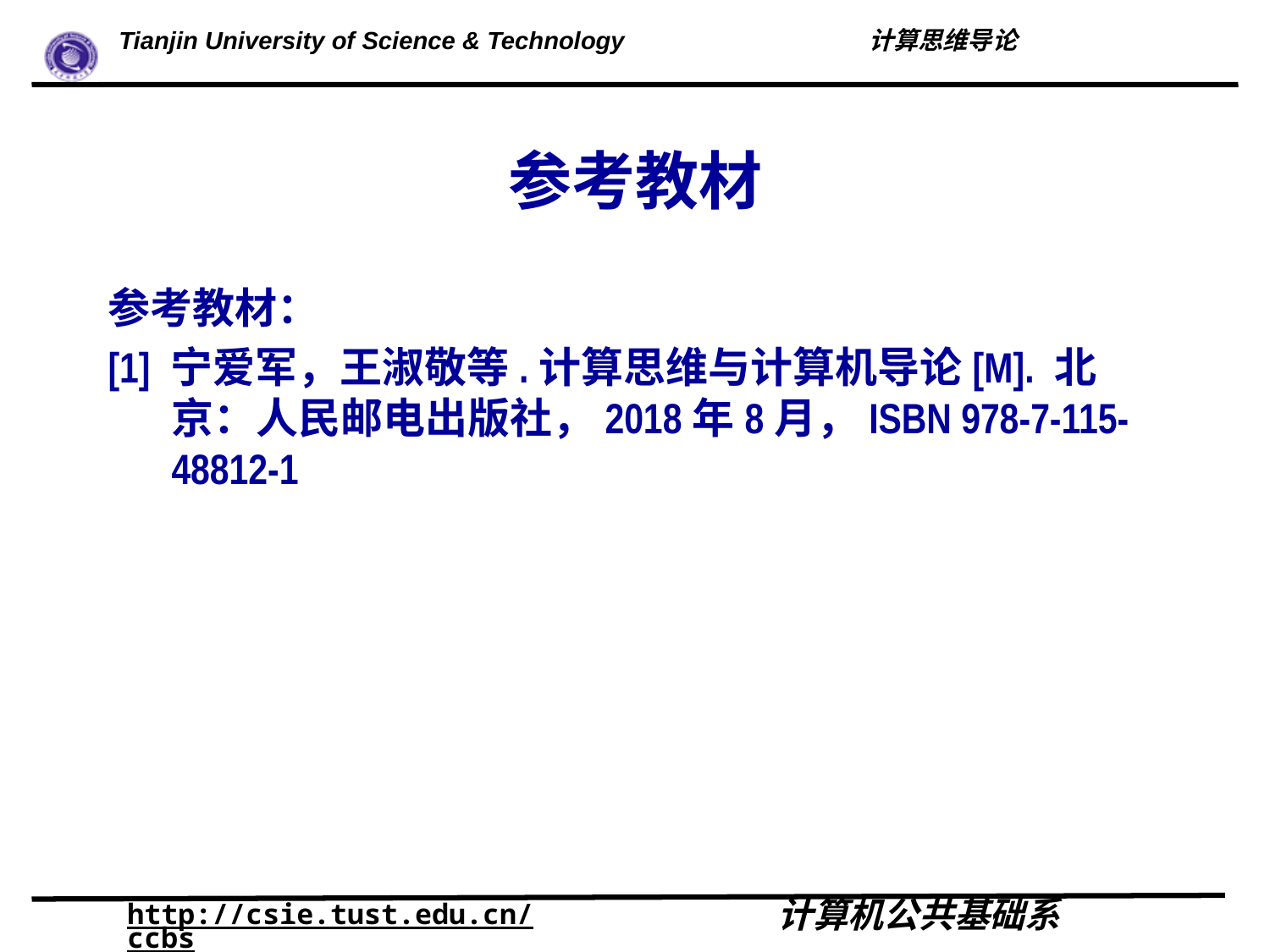

# 参考教材
参考教材：
[1] 宁爱军，王淑敬等.计算思维与计算机导论[M]. 北京：人民邮电出版社，2018年8月，ISBN 978-7-115-48812-1